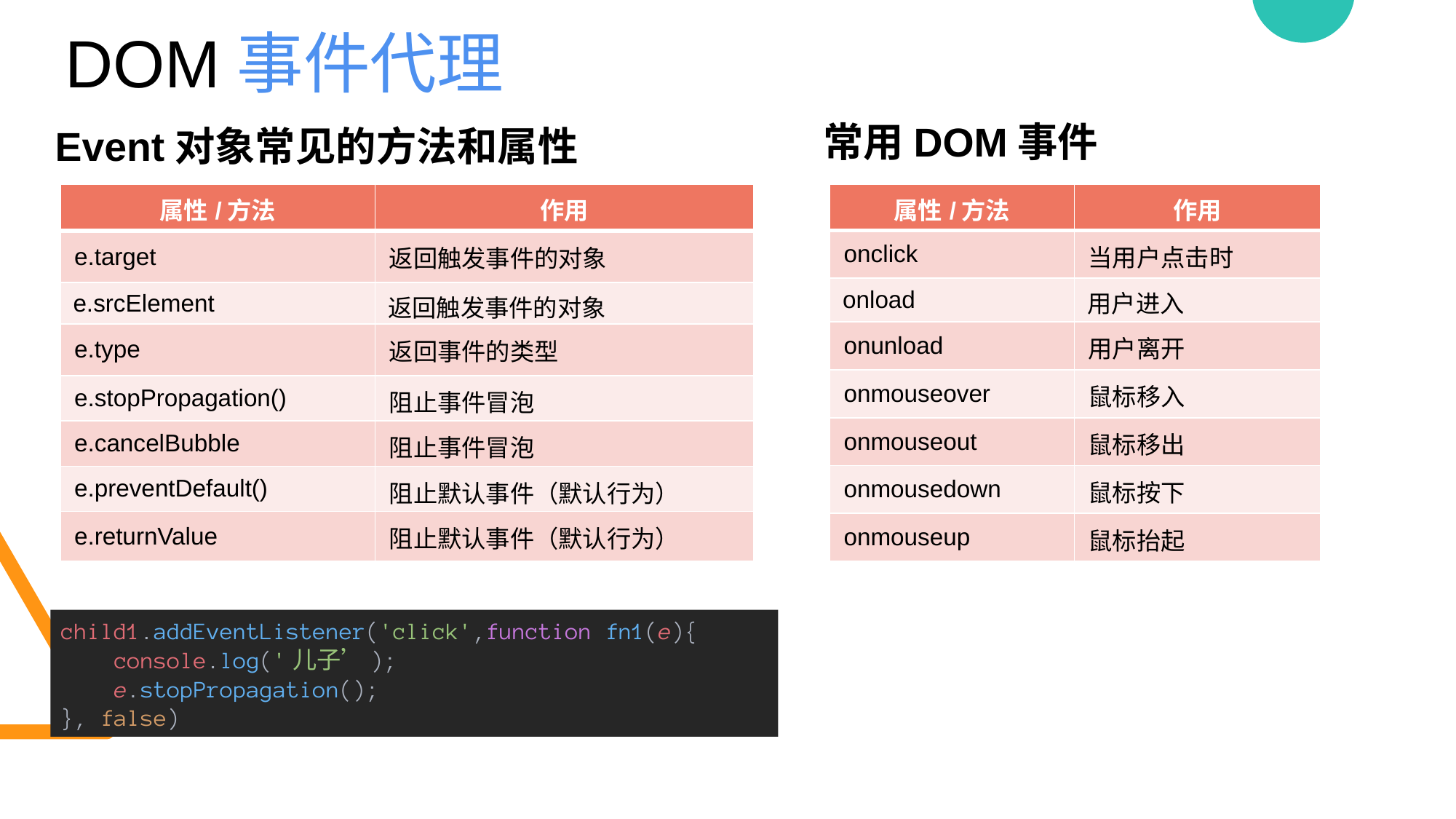

DOM事件代理
常用DOM事件
Event对象常见的方法和属性
| 属性/方法 | 作用 |
| --- | --- |
| e.target | 返回触发事件的对象 |
| e.srcElement | 返回触发事件的对象 |
| e.type | 返回事件的类型 |
| e.stopPropagation() | 阻止事件冒泡 |
| e.cancelBubble | 阻止事件冒泡 |
| e.preventDefault() | 阻止默认事件（默认行为） |
| e.returnValue | 阻止默认事件（默认行为） |
| 属性/方法 | 作用 |
| --- | --- |
| onclick | 当用户点击时 |
| onload | 用户进入 |
| onunload | 用户离开 |
| onmouseover | 鼠标移入 |
| onmouseout | 鼠标移出 |
| onmousedown | 鼠标按下 |
| onmouseup | 鼠标抬起 |
child1.addEventListener('click',function fn1(e){
    console.log('儿子’);
    e.stopPropagation();
}, false)